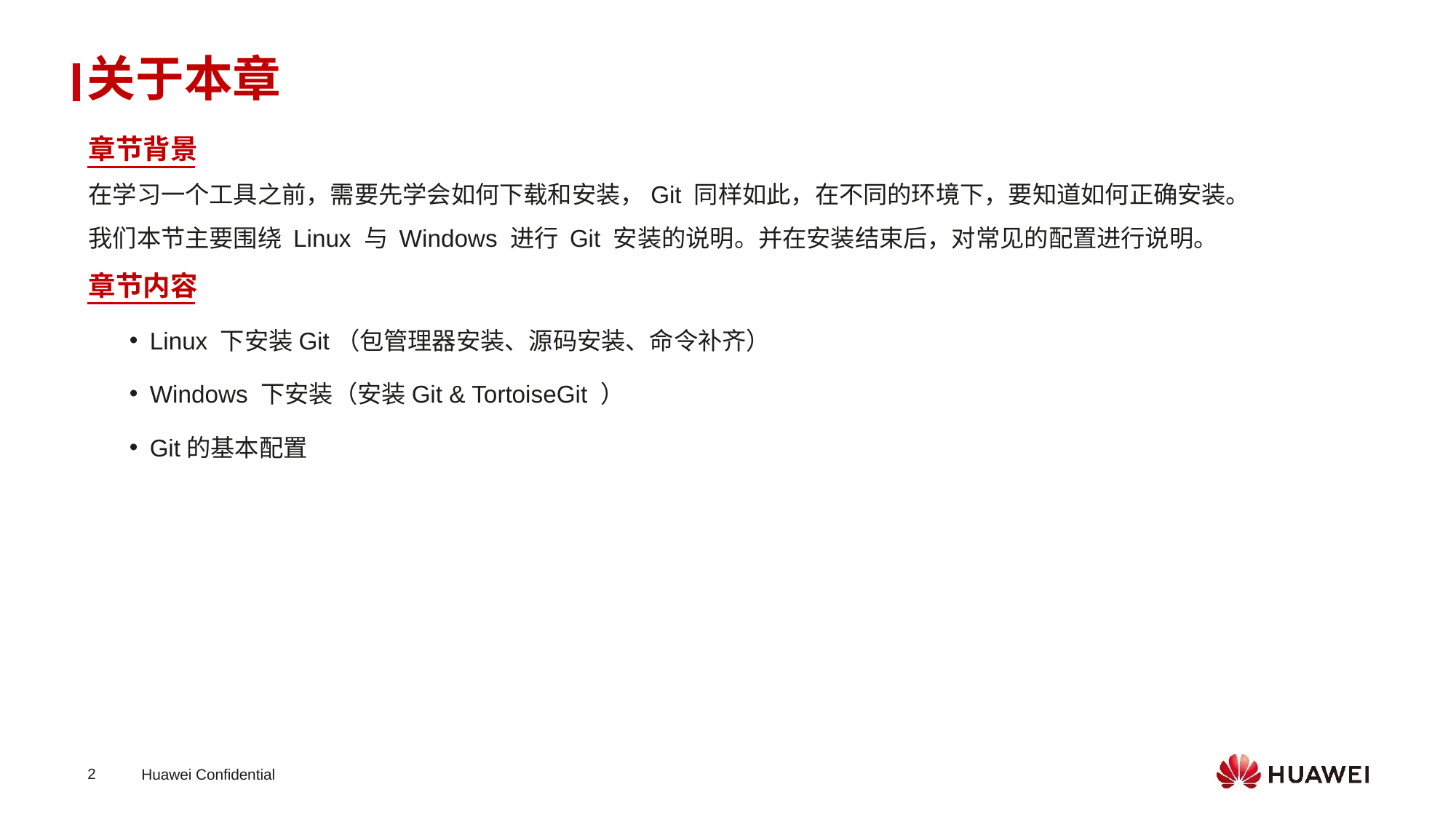

关于本章
章节背景
在学习一个工具之前，需要先学会如何下载和安装，Git 同样如此，在不同的环境下，要知道如何正确安装。
我们本节主要围绕 Linux 与 Windows 进行 Git 安装的说明。并在安装结束后，对常见的配置进行说明。
章节内容
Linux 下安装Git（包管理器安装、源码安装、命令补齐）
Windows 下安装（安装Git & TortoiseGit ）
Git的基本配置